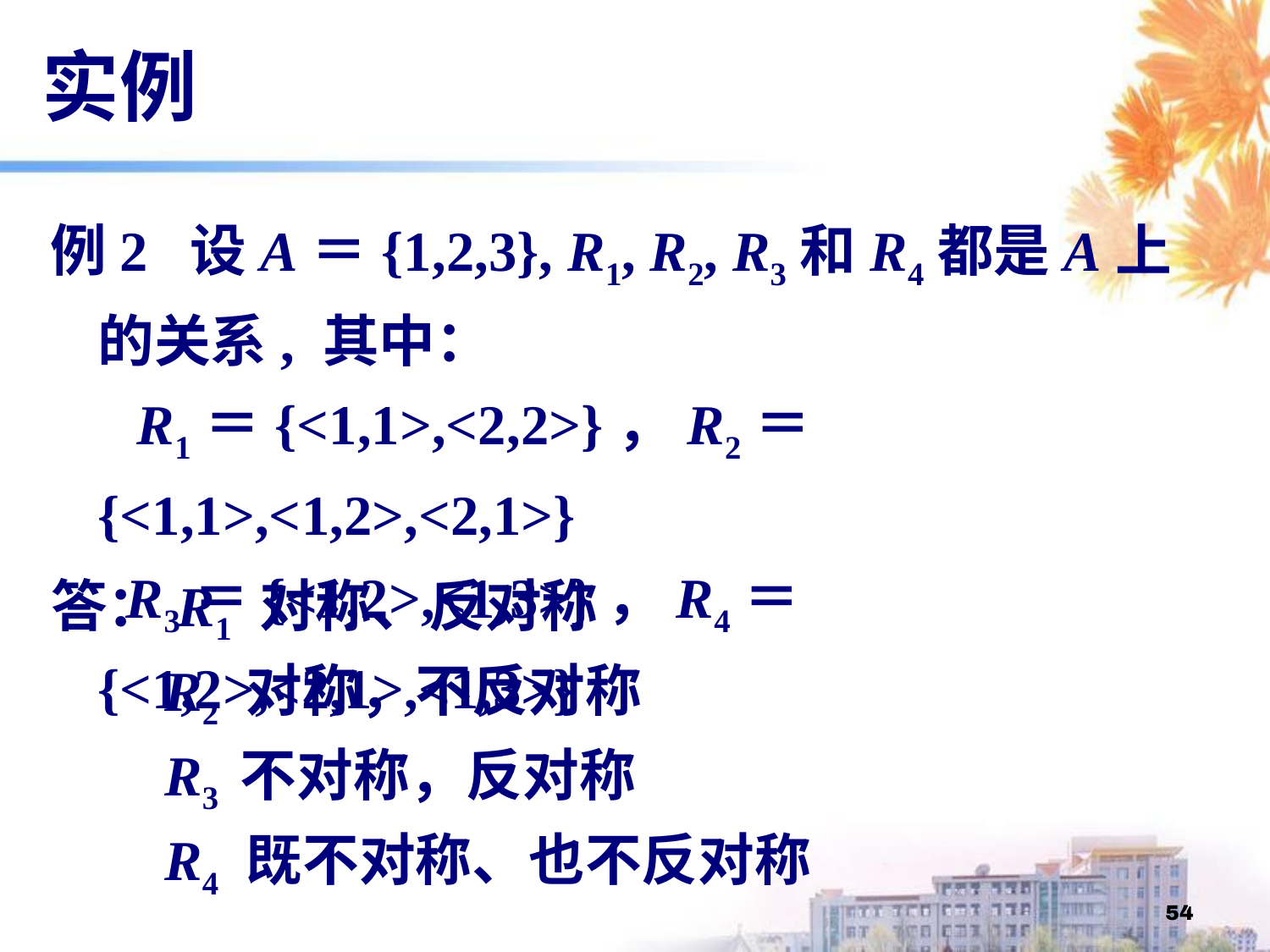

# 实例
例2  设A＝{1,2,3}, R1, R2, R3和R4都是A上的关系, 其中：
  R1＝{<1,1>,<2,2>}，R2＝{<1,1>,<1,2>,<2,1>}
  R3＝{<1,2>,<1,3>}，R4＝{<1,2>,<2,1>,<1,3>}
答：R1 对称、反对称
        R2 对称，不反对称
        R3 不对称，反对称
        R4 既不对称、也不反对称

54